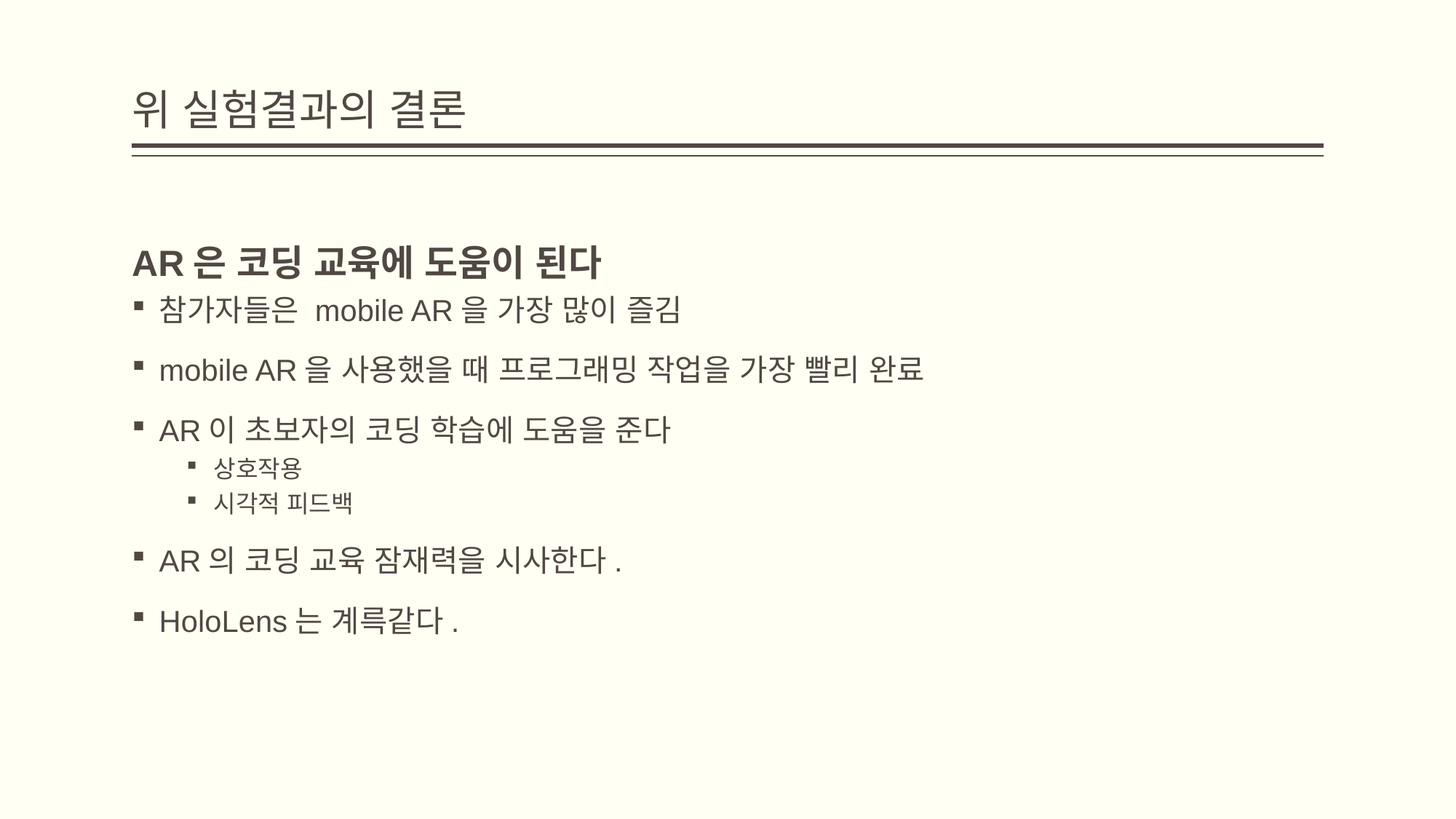

# 위 실험결과의 결론
AR은 코딩 교육에 도움이 된다
참가자들은 mobile AR을 가장 많이 즐김
mobile AR을 사용했을 때 프로그래밍 작업을 가장 빨리 완료
AR이 초보자의 코딩 학습에 도움을 준다
상호작용
시각적 피드백
AR의 코딩 교육 잠재력을 시사한다.
HoloLens는 계륵같다.